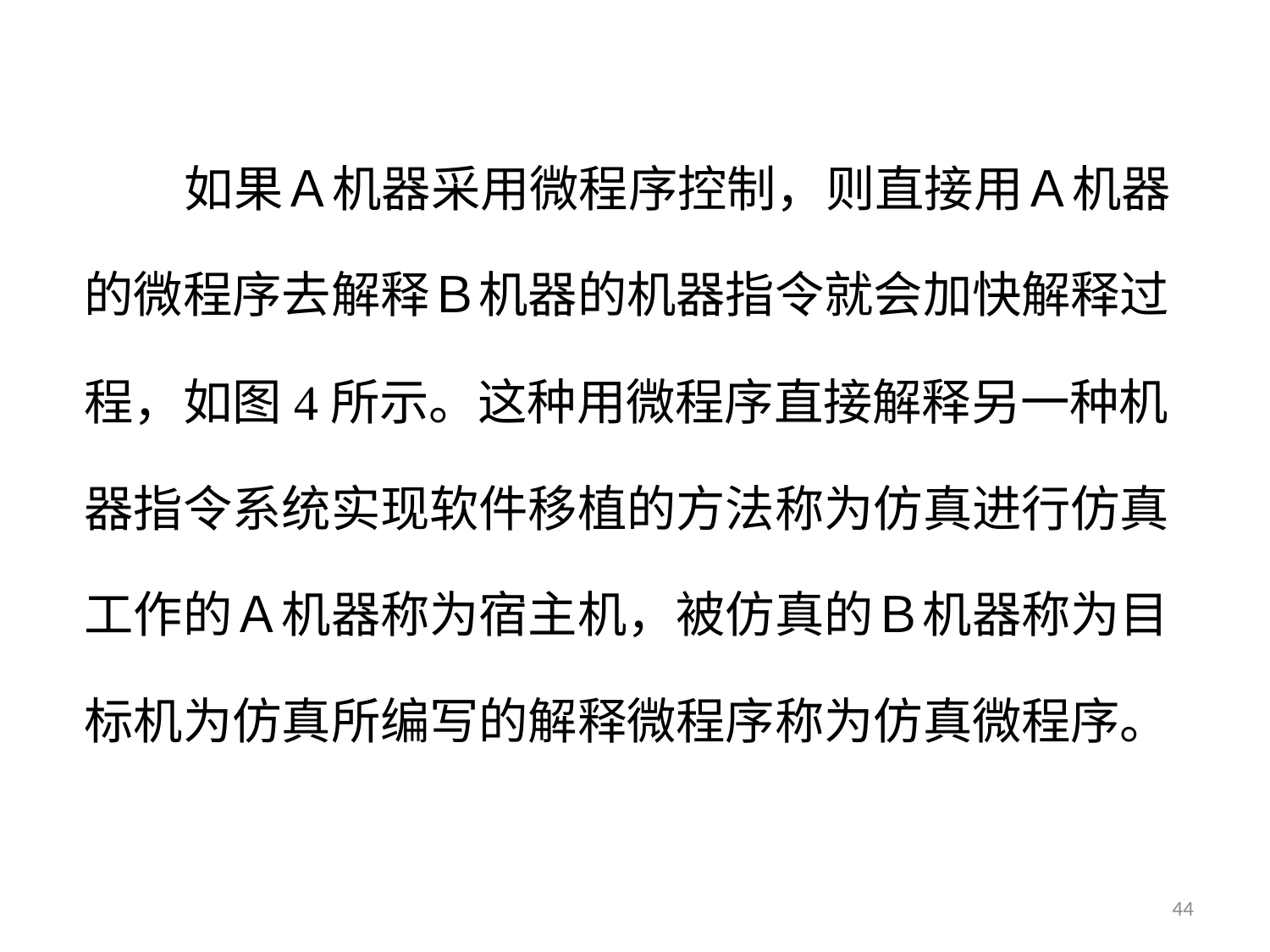

如果Ａ机器采用微程序控制，则直接用Ａ机器的微程序去解释Ｂ机器的机器指令就会加快解释过程，如图4所示。这种用微程序直接解释另一种机器指令系统实现软件移植的方法称为仿真进行仿真工作的Ａ机器称为宿主机，被仿真的Ｂ机器称为目标机为仿真所编写的解释微程序称为仿真微程序。
44